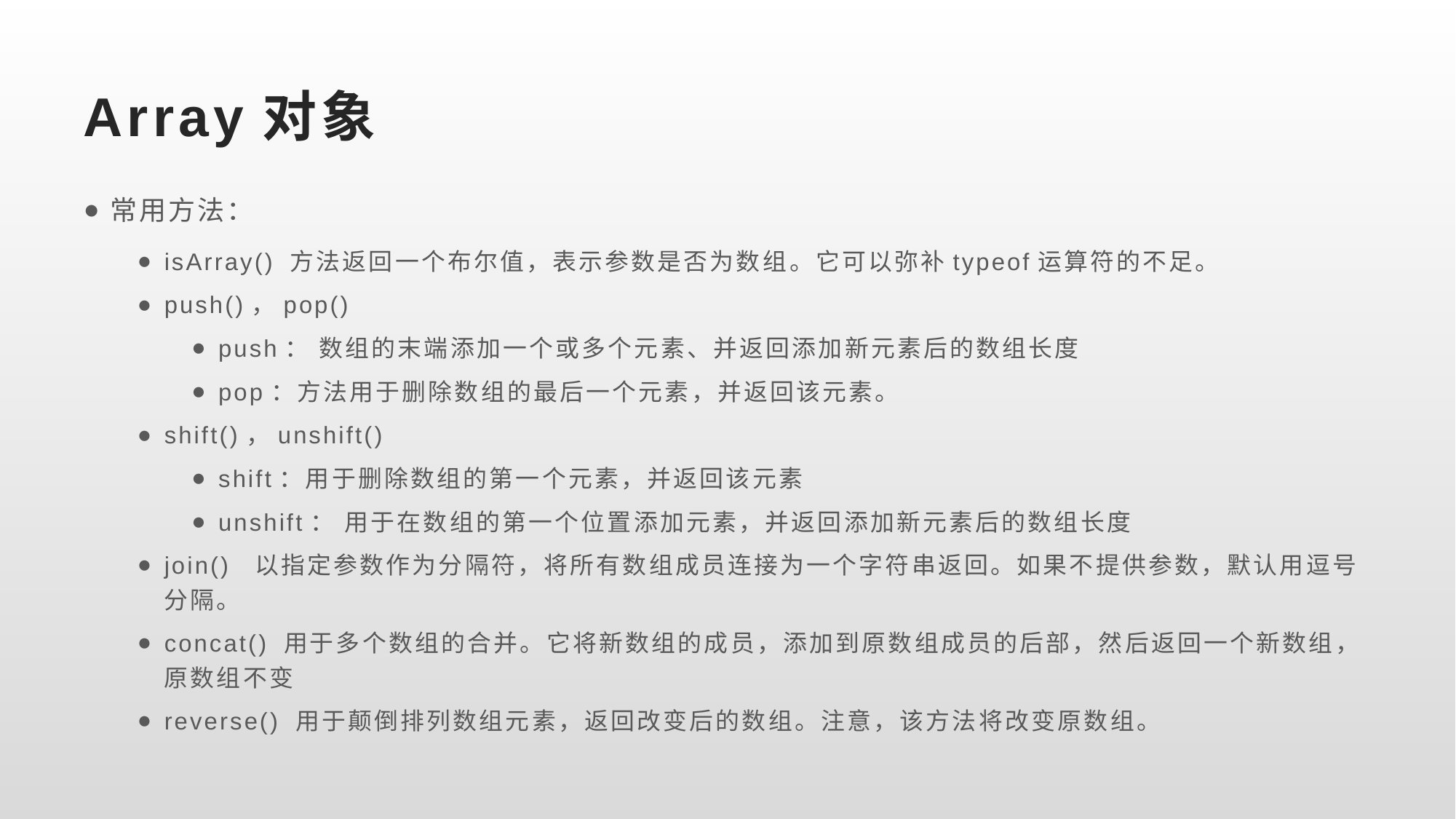

# Array对象
常用方法：
isArray() 方法返回一个布尔值，表示参数是否为数组。它可以弥补typeof运算符的不足。
push()，pop()
push： 数组的末端添加一个或多个元素、并返回添加新元素后的数组长度
pop：方法用于删除数组的最后一个元素，并返回该元素。
shift()，unshift()
shift：用于删除数组的第一个元素，并返回该元素
unshift： 用于在数组的第一个位置添加元素，并返回添加新元素后的数组长度
join()  以指定参数作为分隔符，将所有数组成员连接为一个字符串返回。如果不提供参数，默认用逗号分隔。
concat() 用于多个数组的合并。它将新数组的成员，添加到原数组成员的后部，然后返回一个新数组，原数组不变
reverse() 用于颠倒排列数组元素，返回改变后的数组。注意，该方法将改变原数组。